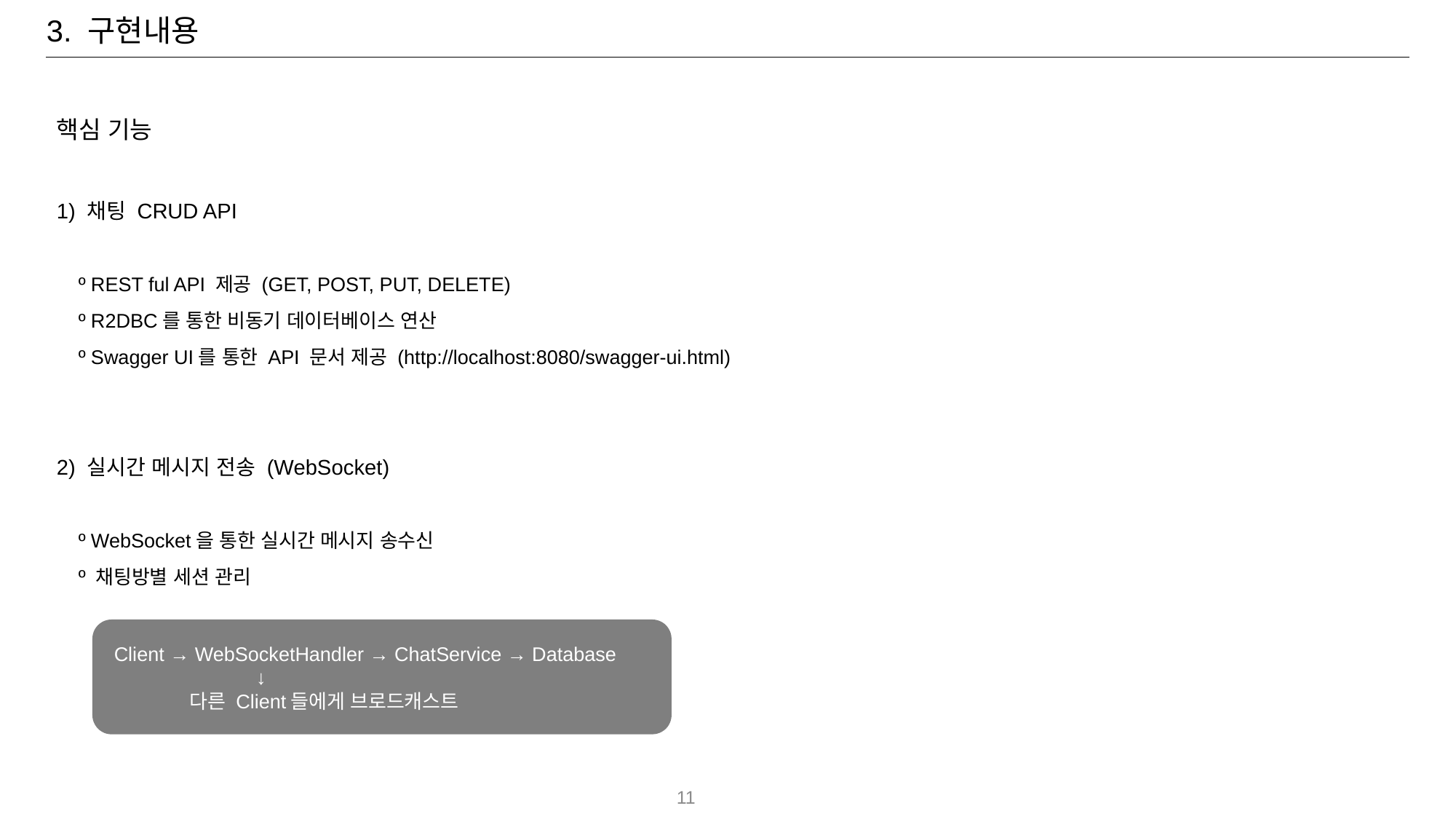

# 3. 구현내용
핵심 기능

1) 채팅 CRUD API

    º REST ful API 제공 (GET, POST, PUT, DELETE)
    º R2DBC를 통한 비동기 데이터베이스 연산
    º Swagger UI를 통한 API 문서 제공 (http://localhost:8080/swagger-ui.html)

2) 실시간 메시지 전송 (WebSocket)

    º WebSocket을 통한 실시간 메시지 송수신
    º 채팅방별 세션 관리

 Client → WebSocketHandler → ChatService → Database
                           ↓
              다른 Client들에게 브로드캐스트
11